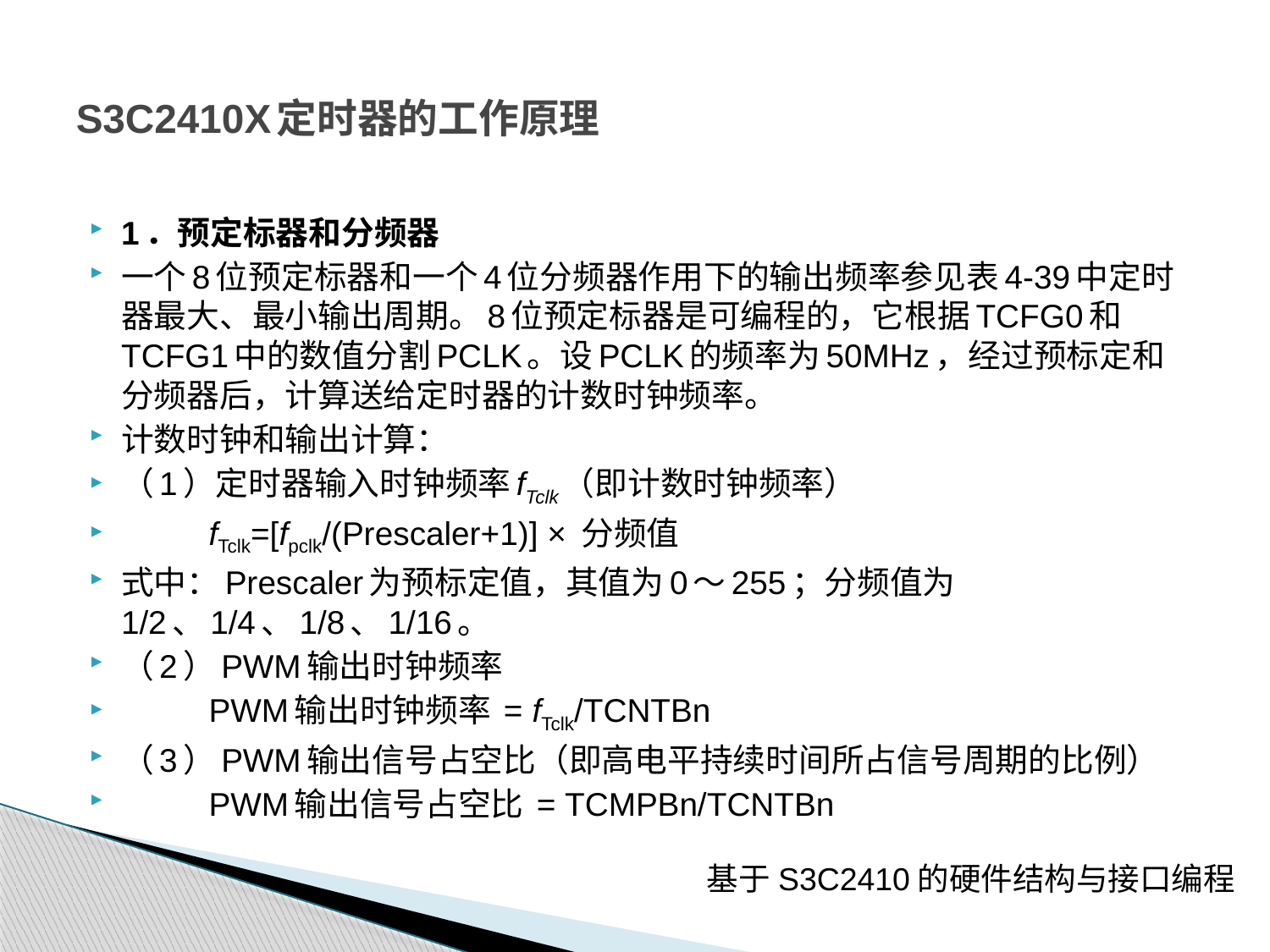

# S3C2410X定时器的工作原理
1．预定标器和分频器
一个8位预定标器和一个4位分频器作用下的输出频率参见表4-39中定时器最大、最小输出周期。8位预定标器是可编程的，它根据TCFG0和TCFG1中的数值分割PCLK。设PCLK的频率为50MHz，经过预标定和分频器后，计算送给定时器的计数时钟频率。
计数时钟和输出计算：
（1）定时器输入时钟频率fTclk（即计数时钟频率）
	fTclk=[fpclk/(Prescaler+1)] × 分频值
式中：Prescaler为预标定值，其值为0～255；分频值为1/2、1/4、1/8、1/16。
（2）PWM输出时钟频率
	PWM输出时钟频率 = fTclk/TCNTBn
（3）PWM输出信号占空比（即高电平持续时间所占信号周期的比例）
	PWM输出信号占空比 = TCMPBn/TCNTBn
基于S3C2410的硬件结构与接口编程